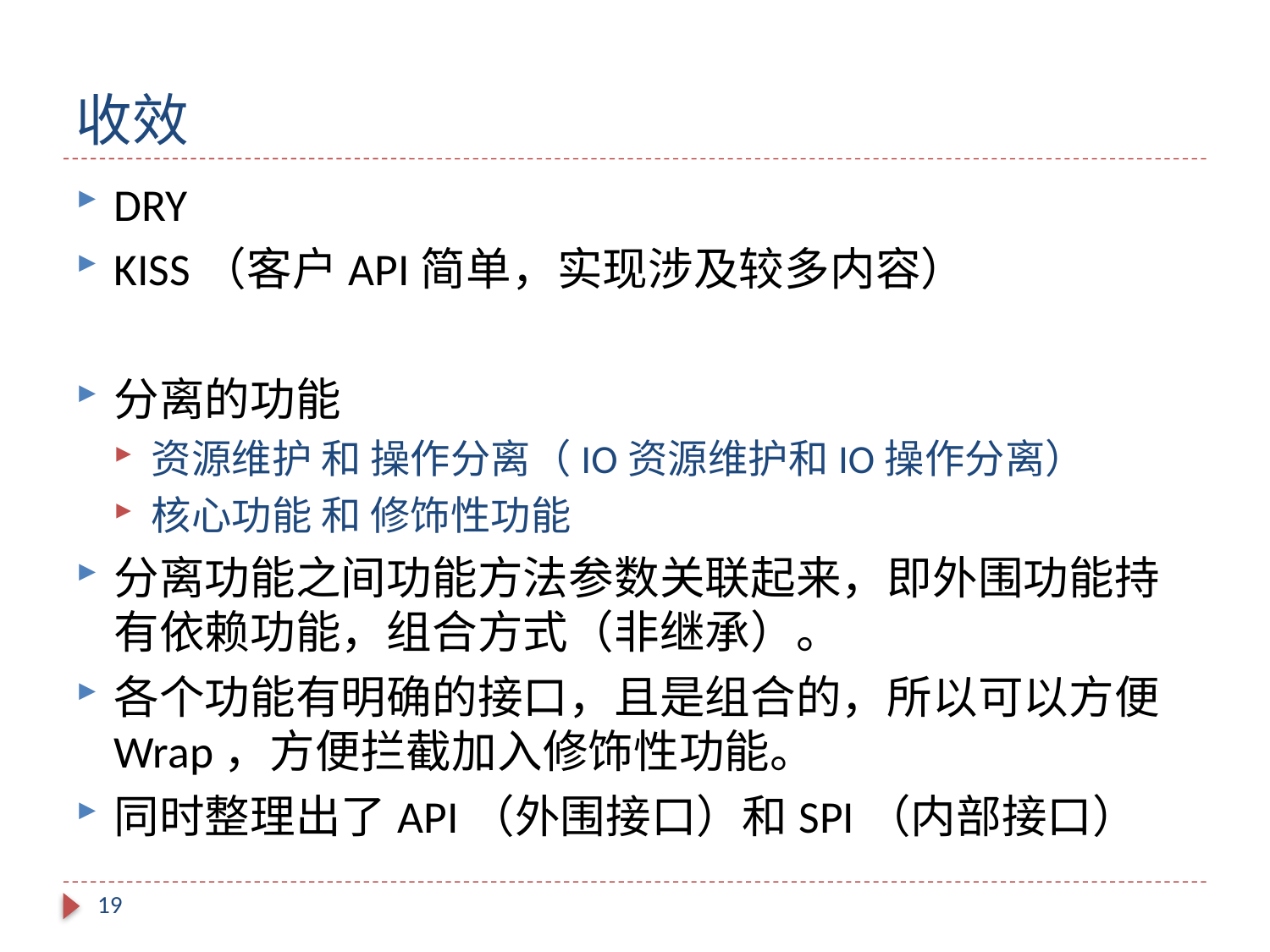

# 收效
DRY
KISS（客户API简单，实现涉及较多内容）

分离的功能
资源维护 和 操作分离（IO资源维护和IO操作分离）
核心功能 和 修饰性功能
分离功能之间功能方法参数关联起来，即外围功能持有依赖功能，组合方式（非继承）。
各个功能有明确的接口，且是组合的，所以可以方便Wrap，方便拦截加入修饰性功能。
同时整理出了API（外围接口）和SPI（内部接口）
19